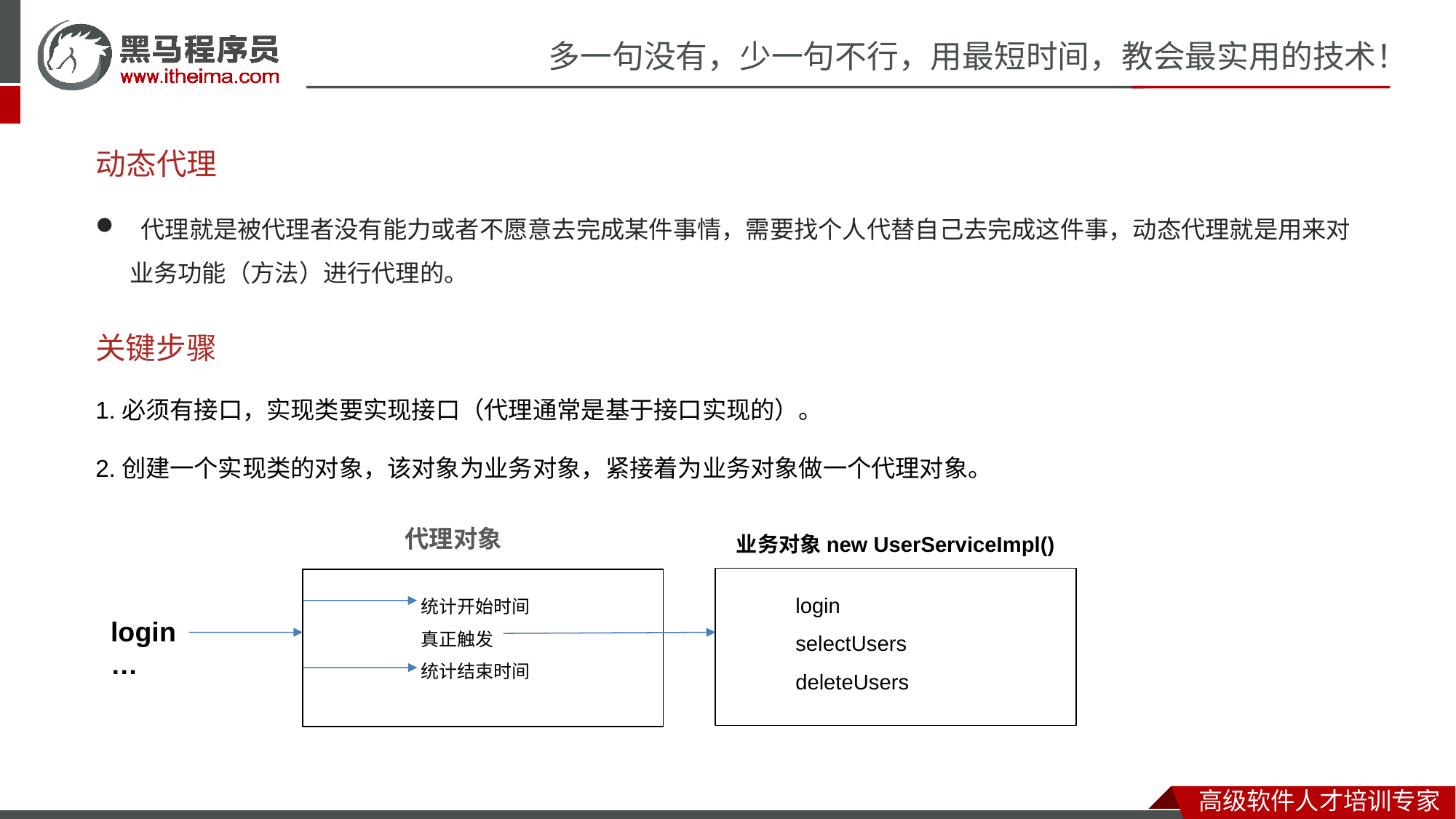

# 动态代理
 代理就是被代理者没有能力或者不愿意去完成某件事情，需要找个人代替自己去完成这件事，动态代理就是用来对业务功能（方法）进行代理的。

关键步骤
1.必须有接口，实现类要实现接口（代理通常是基于接口实现的）。
2.创建一个实现类的对象，该对象为业务对象，紧接着为业务对象做一个代理对象。

代理对象
业务对象new UserServiceImpl()

login
selectUsers
deleteUsers
统计开始时间
真正触发
统计结束时间
login
…